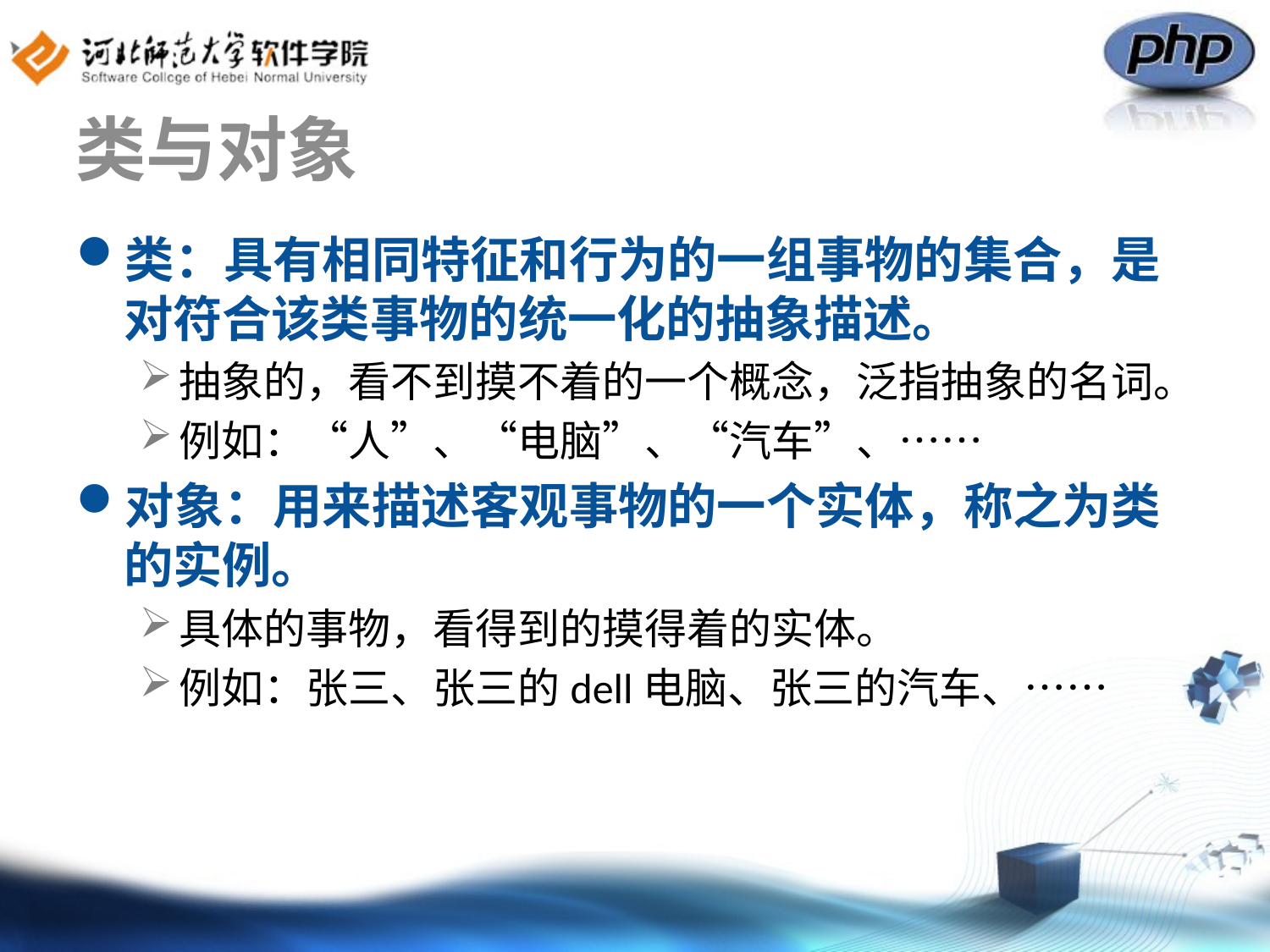

# 类与对象
类：具有相同特征和行为的一组事物的集合，是对符合该类事物的统一化的抽象描述。
抽象的，看不到摸不着的一个概念，泛指抽象的名词。
例如：“人”、“电脑”、“汽车”、……
对象：用来描述客观事物的一个实体，称之为类的实例。
具体的事物，看得到的摸得着的实体。
例如：张三、张三的dell电脑、张三的汽车、……